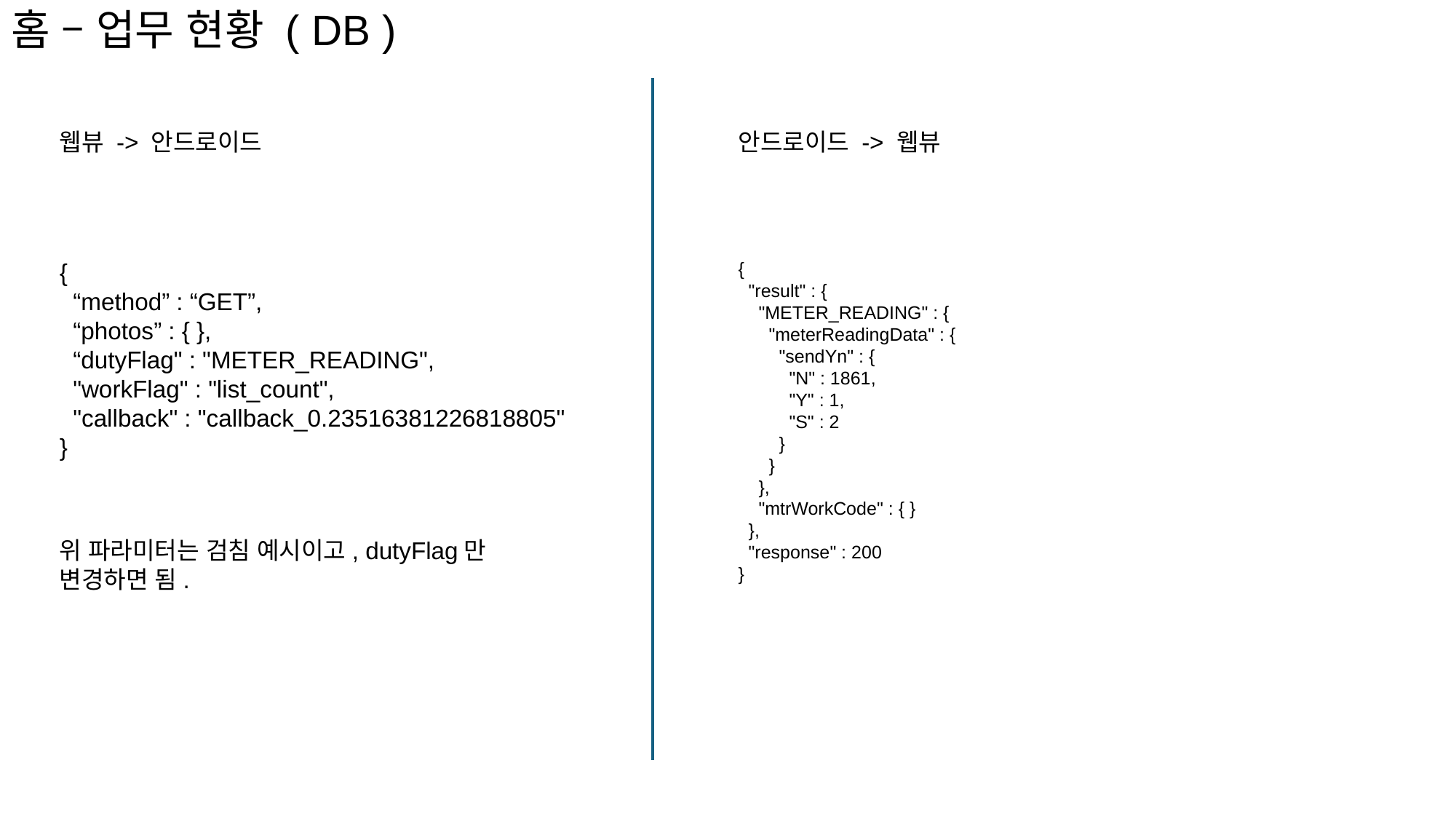

# 홈 – 업무 현황 ( DB )
웹뷰 -> 안드로이드
안드로이드 -> 웹뷰
{
  “method” : “GET”,
  “photos” : { },
  “dutyFlag" : "METER_READING",
  "workFlag" : "list_count",
  "callback" : "callback_0.23516381226818805"
}
{
  "result" : {
    "METER_READING" : {
      "meterReadingData" : {
        "sendYn" : {
          "N" : 1861,
          "Y" : 1,
          "S" : 2
        }
      }
    },
    "mtrWorkCode" : { }
  },
  "response" : 200
}
위 파라미터는 검침 예시이고, dutyFlag만 변경하면 됨.